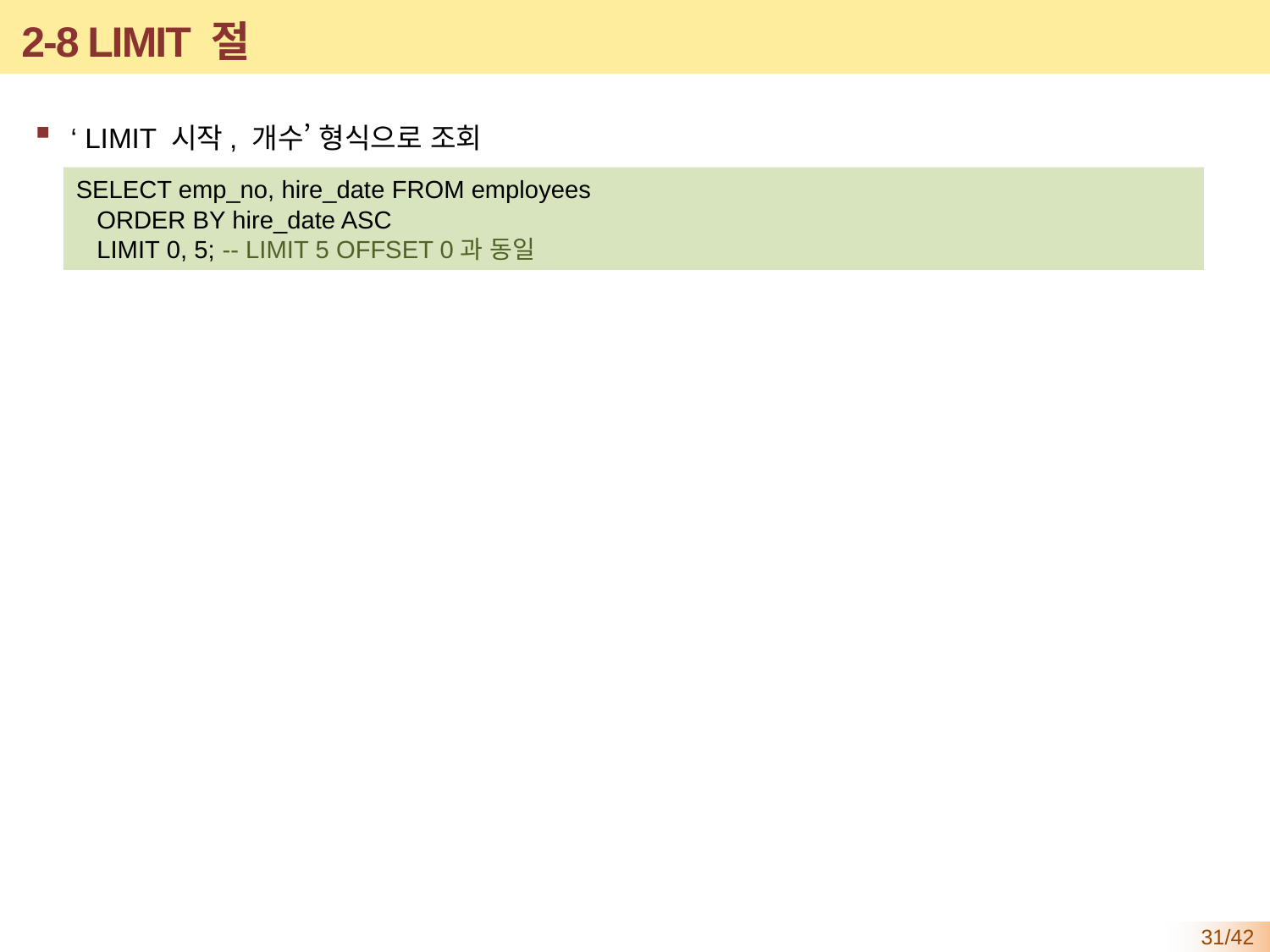

# 2-8 LIMIT 절
‘ LIMIT 시작, 개수’ 형식으로 조회

SELECT emp_no, hire_date FROM employees
   ORDER BY hire_date ASC
   LIMIT 0, 5; -- LIMIT 5 OFFSET 0과 동일